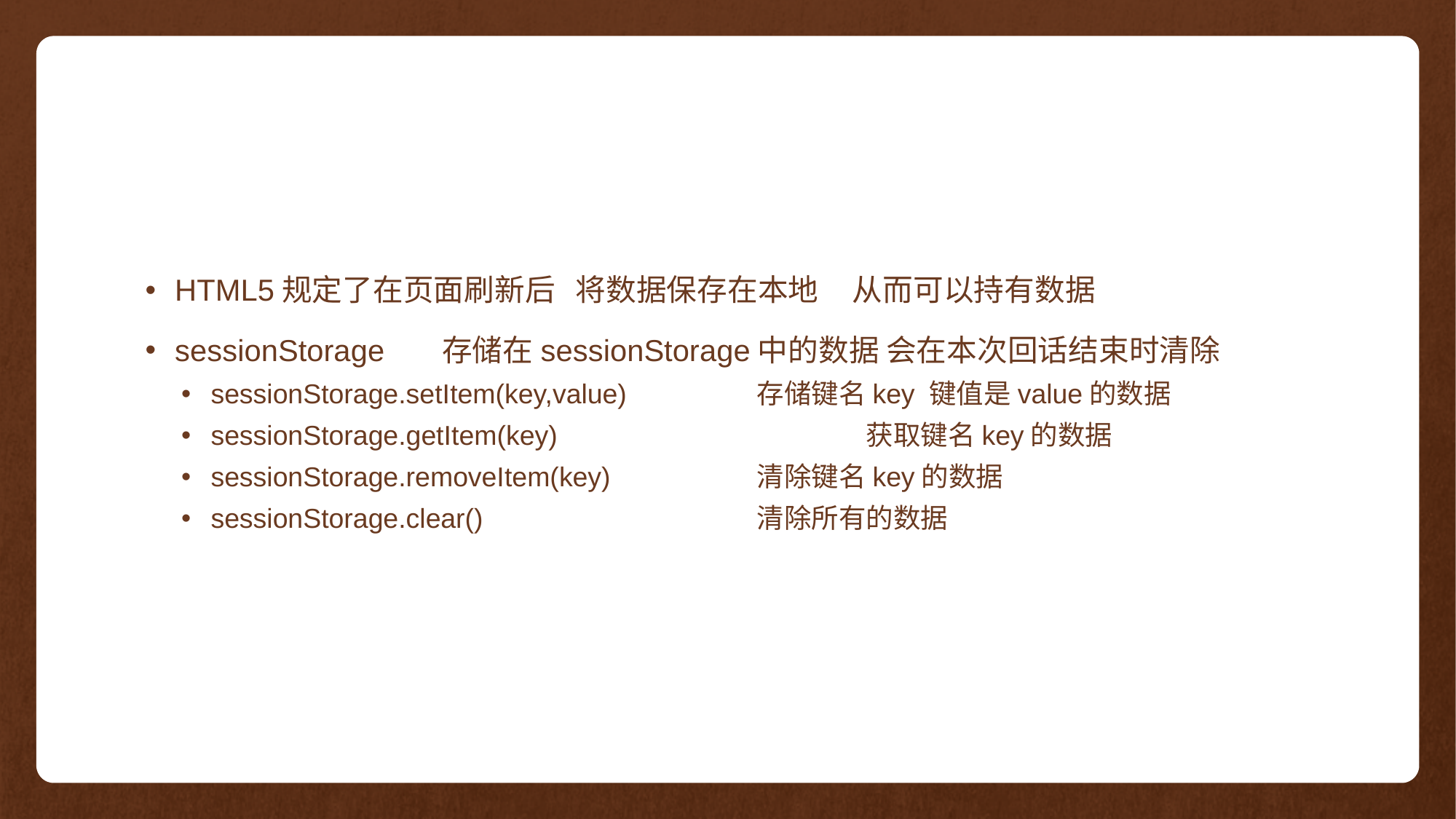

HTML5规定了在页面刷新后   将数据保存在本地     从而可以持有数据
sessionStorage      存储在sessionStorage中的数据 会在本次回话结束时清除
sessionStorage.setItem(key,value)   	存储键名key 键值是value的数据
sessionStorage.getItem(key)			获取键名key的数据
sessionStorage.removeItem(key)		清除键名key的数据
sessionStorage.clear()			清除所有的数据